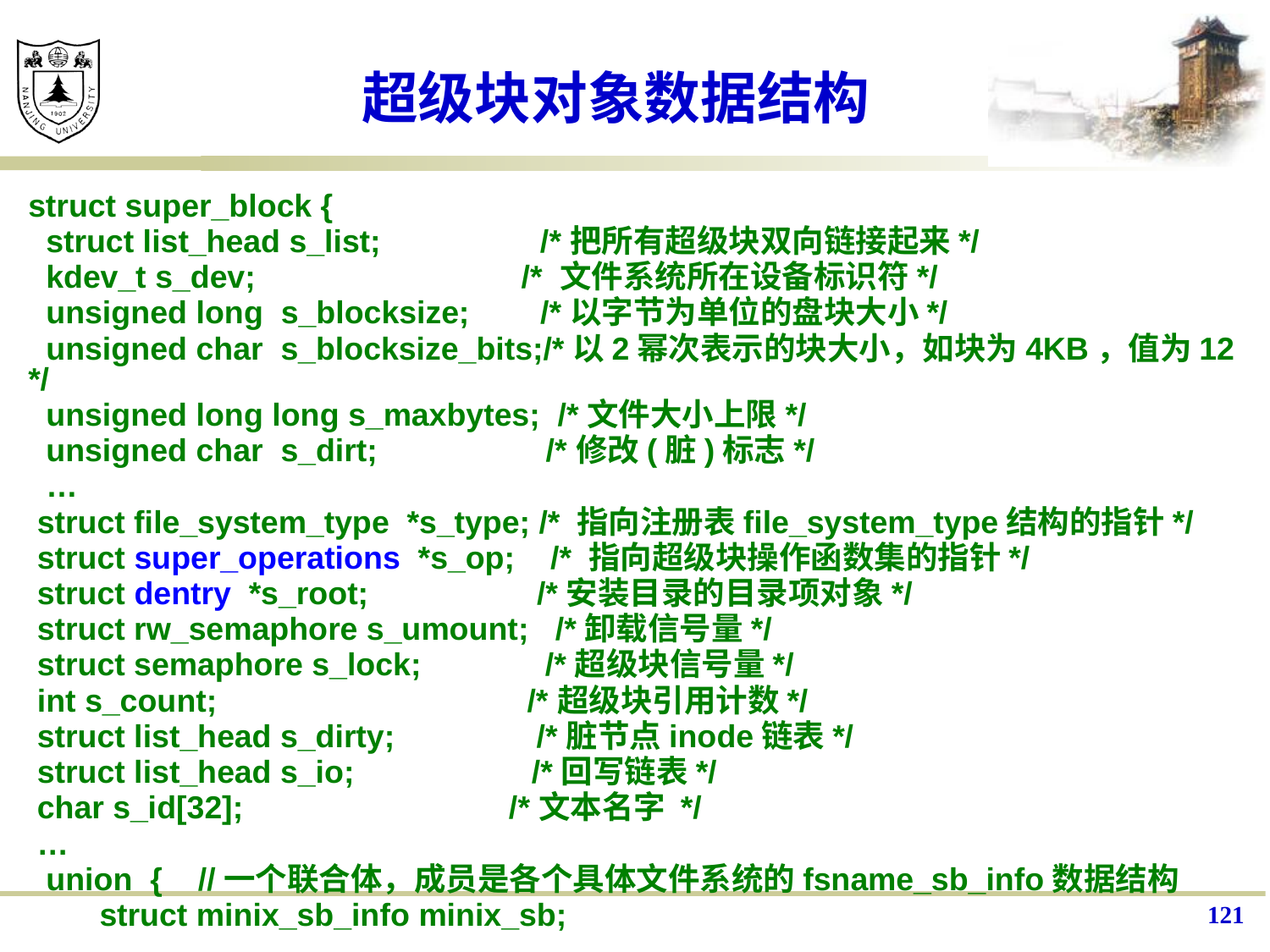

# 超级块对象数据结构
struct super_block {
  struct list_head s_list;                  /*把所有超级块双向链接起来*/
  kdev_t s_dev;                              /* 文件系统所在设备标识符*/
  unsigned long  s_blocksize;        /*以字节为单位的盘块大小*/
  unsigned char  s_blocksize_bits;/*以2幂次表示的块大小，如块为4KB，值为12 */
  unsigned long long s_maxbytes;  /*文件大小上限*/
  unsigned char  s_dirt;                   /*修改(脏)标志*/
  …
 struct file_system_type  *s_type; /* 指向注册表file_system_type结构的指针*/
 struct super_operations  *s_op;    /* 指向超级块操作函数集的指针*/
 struct dentry  *s_root;                   /*安装目录的目录项对象*/
 struct rw_semaphore s_umount;   /*卸载信号量*/
 struct semaphore s_lock;              /*超级块信号量*/
 int s_count;                                   /*超级块引用计数*/
 struct list_head s_dirty;                /*脏节点inode链表*/
 struct list_head s_io;                    /*回写链表*/
 char s_id[32];                              /*文本名字 */
 …
  union  {    //一个联合体，成员是各个具体文件系统的fsname_sb_info数据结构
        struct minix_sb_info minix_sb;
…
   } u;
};
121